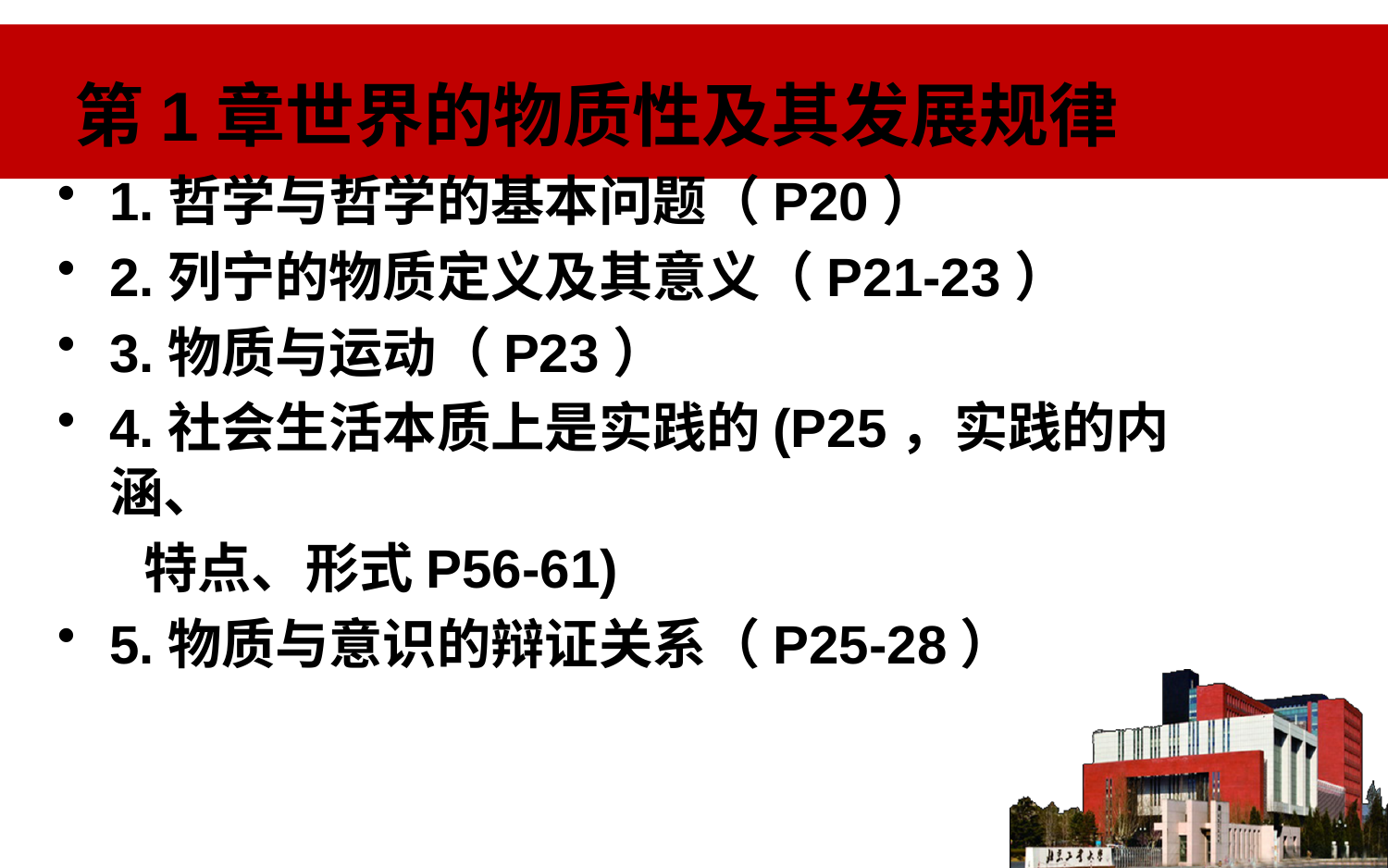

# 第1章世界的物质性及其发展规律
1.哲学与哲学的基本问题（P20）
2.列宁的物质定义及其意义（P21-23）
3.物质与运动（P23）
4.社会生活本质上是实践的(P25，实践的内涵、
      特点、形式P56-61)
5.物质与意识的辩证关系（P25-28）